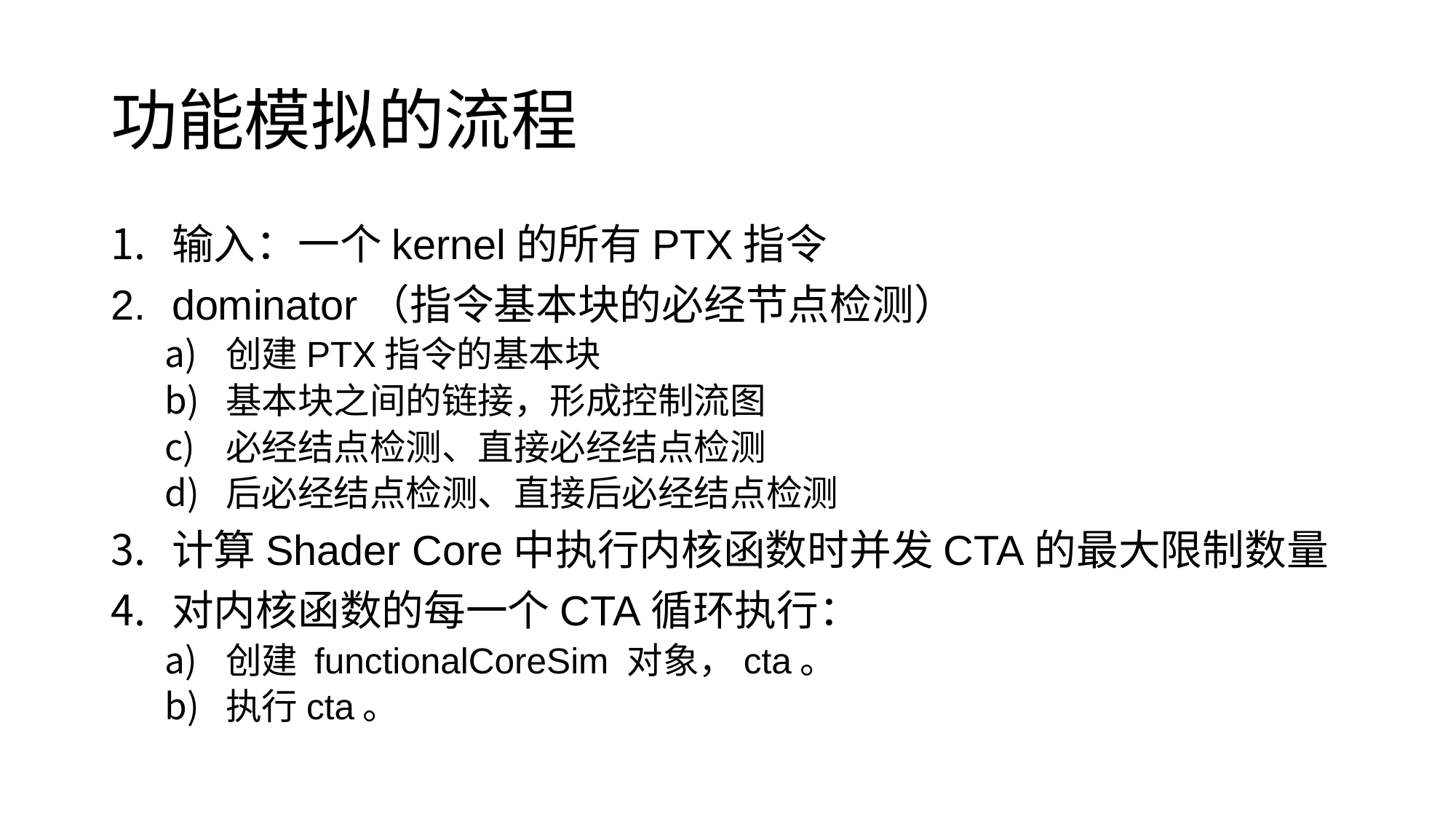

# 功能模拟的流程
输入：一个kernel的所有PTX指令
dominator（指令基本块的必经节点检测）
创建PTX指令的基本块
基本块之间的链接，形成控制流图
必经结点检测、直接必经结点检测
后必经结点检测、直接后必经结点检测
计算Shader Core中执行内核函数时并发CTA的最大限制数量
对内核函数的每一个CTA循环执行：
创建 functionalCoreSim 对象，cta。
执行cta。